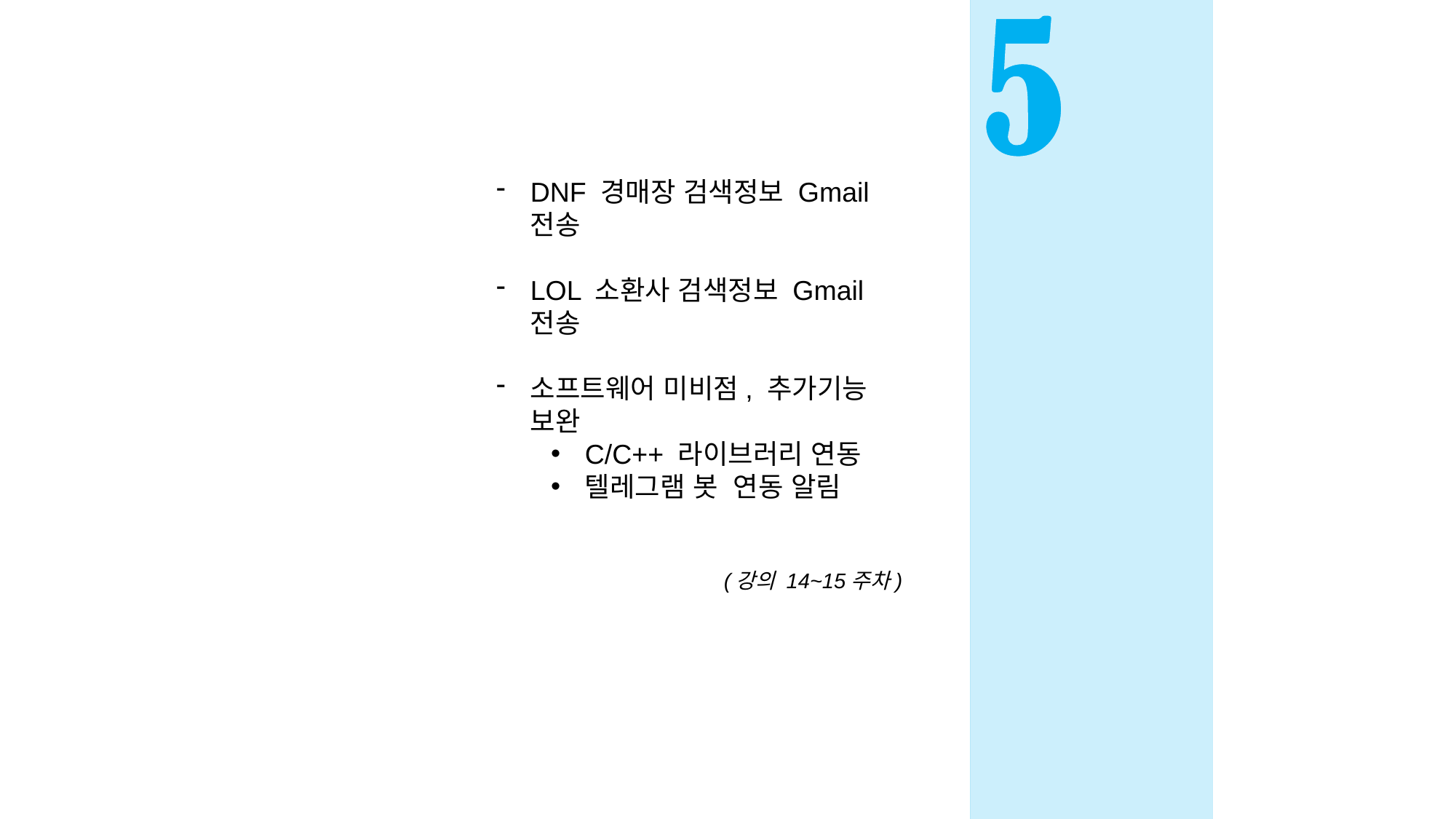

DNF 경매장 검색정보 Gmail 전송

LOL 소환사 검색정보 Gmail 전송

소프트웨어 미비점, 추가기능 보완
C/C++ 라이브러리 연동
텔레그램 봇  연동 알림

(강의 14~15주차)